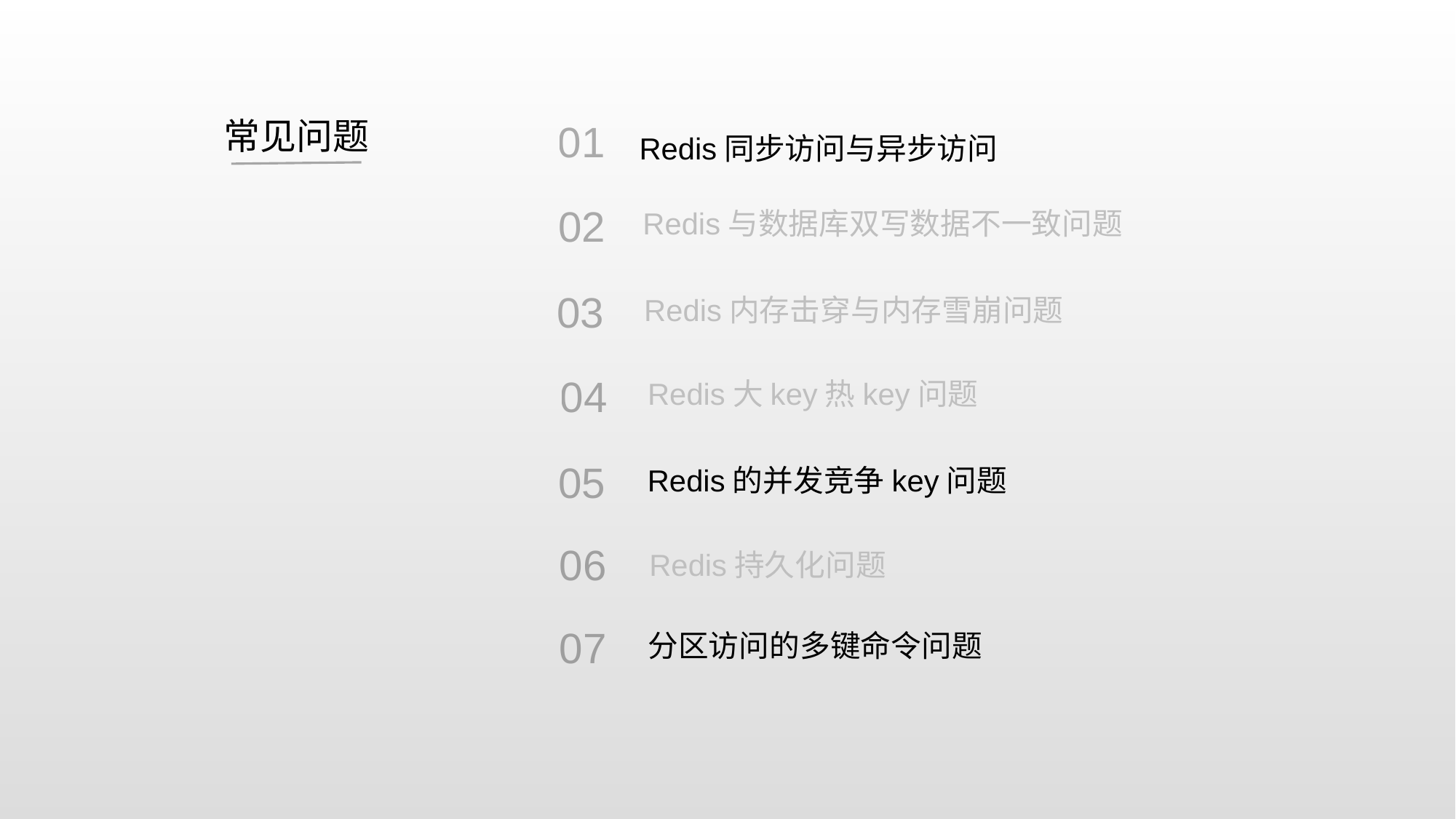

01
常见问题
Redis同步访问与异步访问
02
Redis与数据库双写数据不一致问题
03
Redis内存击穿与内存雪崩问题
04
Redis大key热key问题
05
Redis的并发竞争key问题
06
Redis持久化问题
07
分区访问的多键命令问题